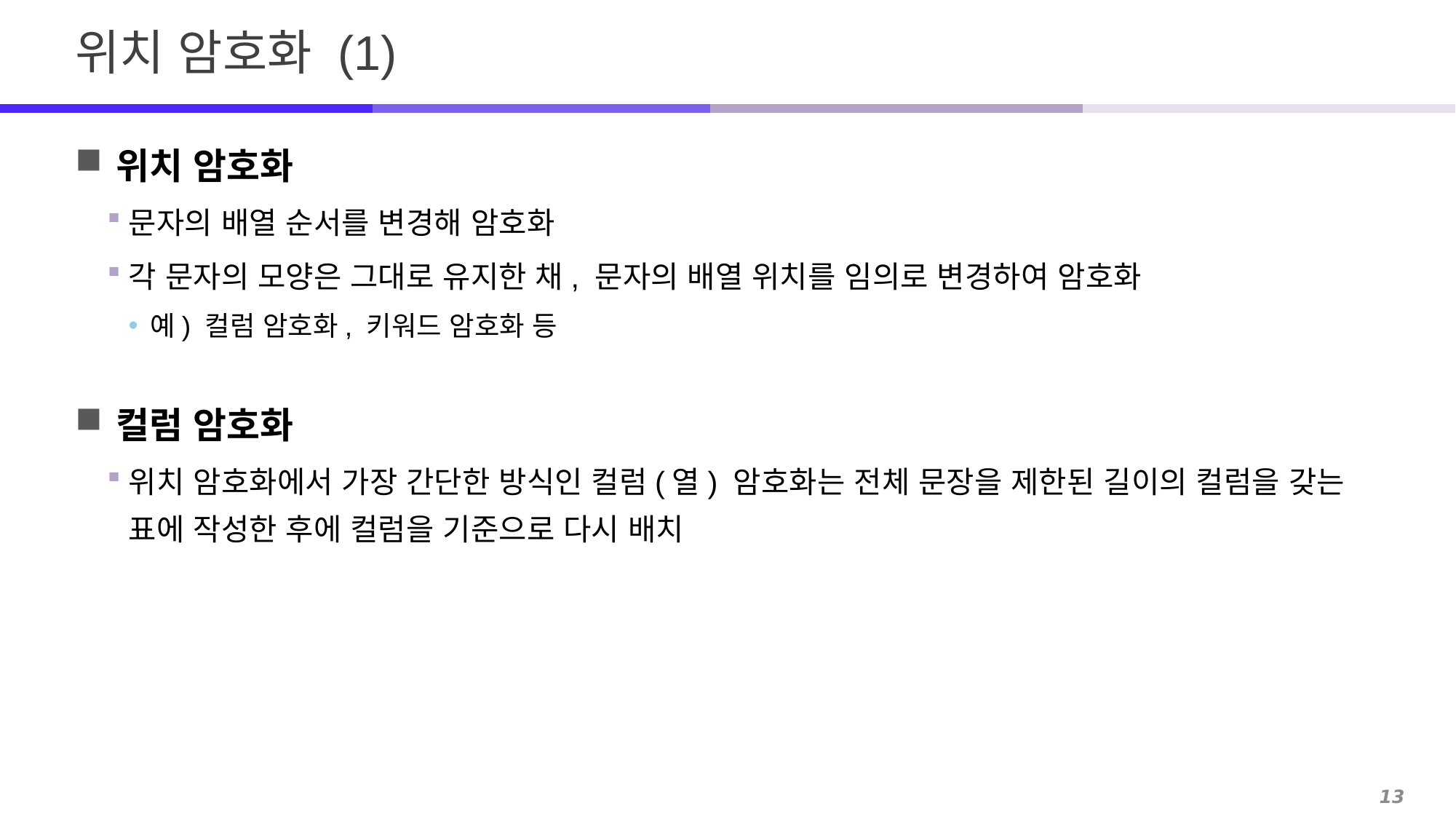

# 위치 암호화 (1)
위치 암호화
문자의 배열 순서를 변경해 암호화
각 문자의 모양은 그대로 유지한 채, 문자의 배열 위치를 임의로 변경하여 암호화
예) 컬럼 암호화, 키워드 암호화 등

컬럼 암호화
위치 암호화에서 가장 간단한 방식인 컬럼(열) 암호화는 전체 문장을 제한된 길이의 컬럼을 갖는 표에 작성한 후에 컬럼을 기준으로 다시 배치